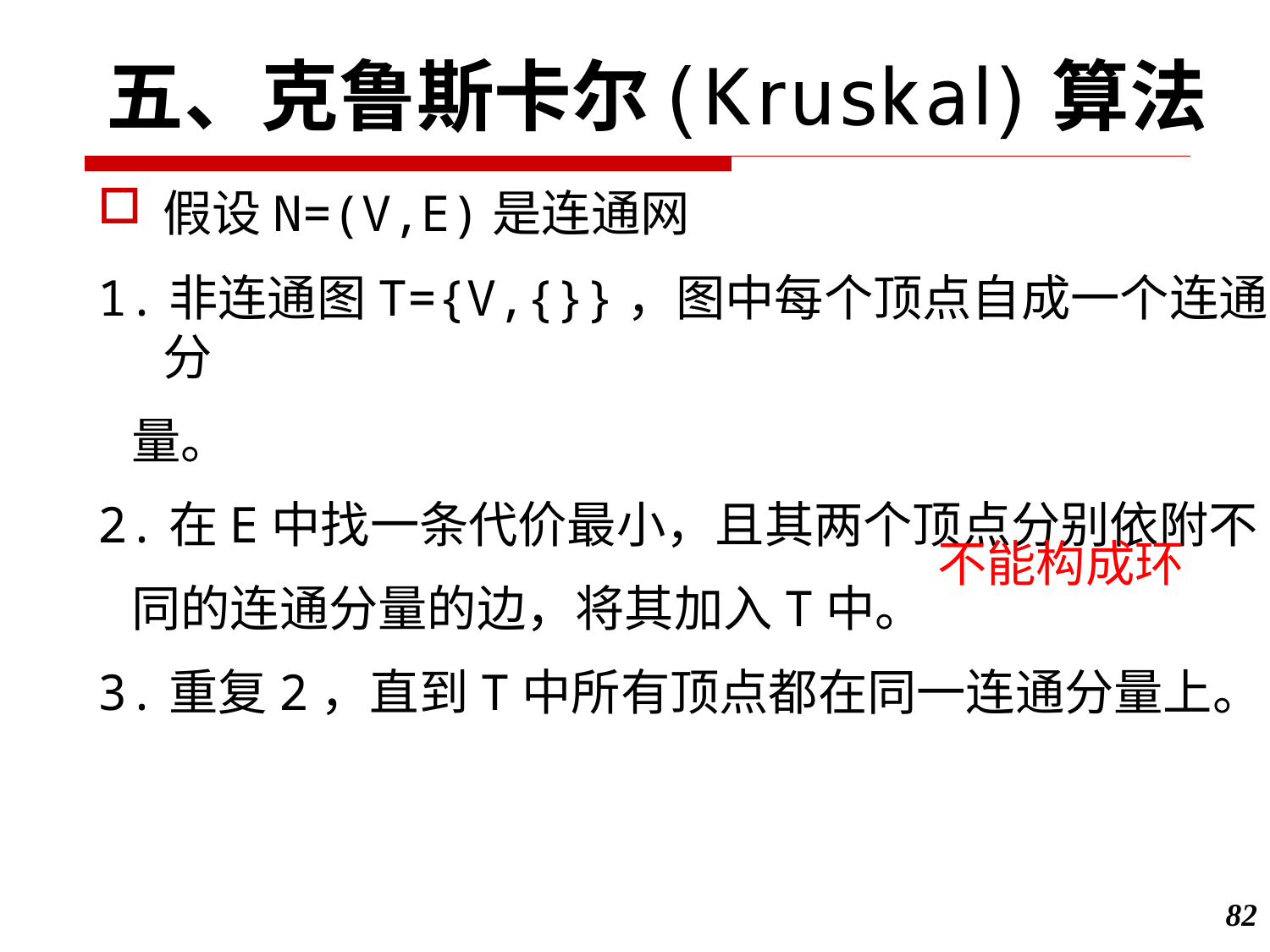

五、克鲁斯卡尔(Kruskal)算法
假设N=(V,E)是连通网
1.非连通图T={V,{}}，图中每个顶点自成一个连通分
  量。
2.在E中找一条代价最小，且其两个顶点分别依附不
  同的连通分量的边，将其加入T中。
3.重复2，直到T中所有顶点都在同一连通分量上。
不能构成环

82